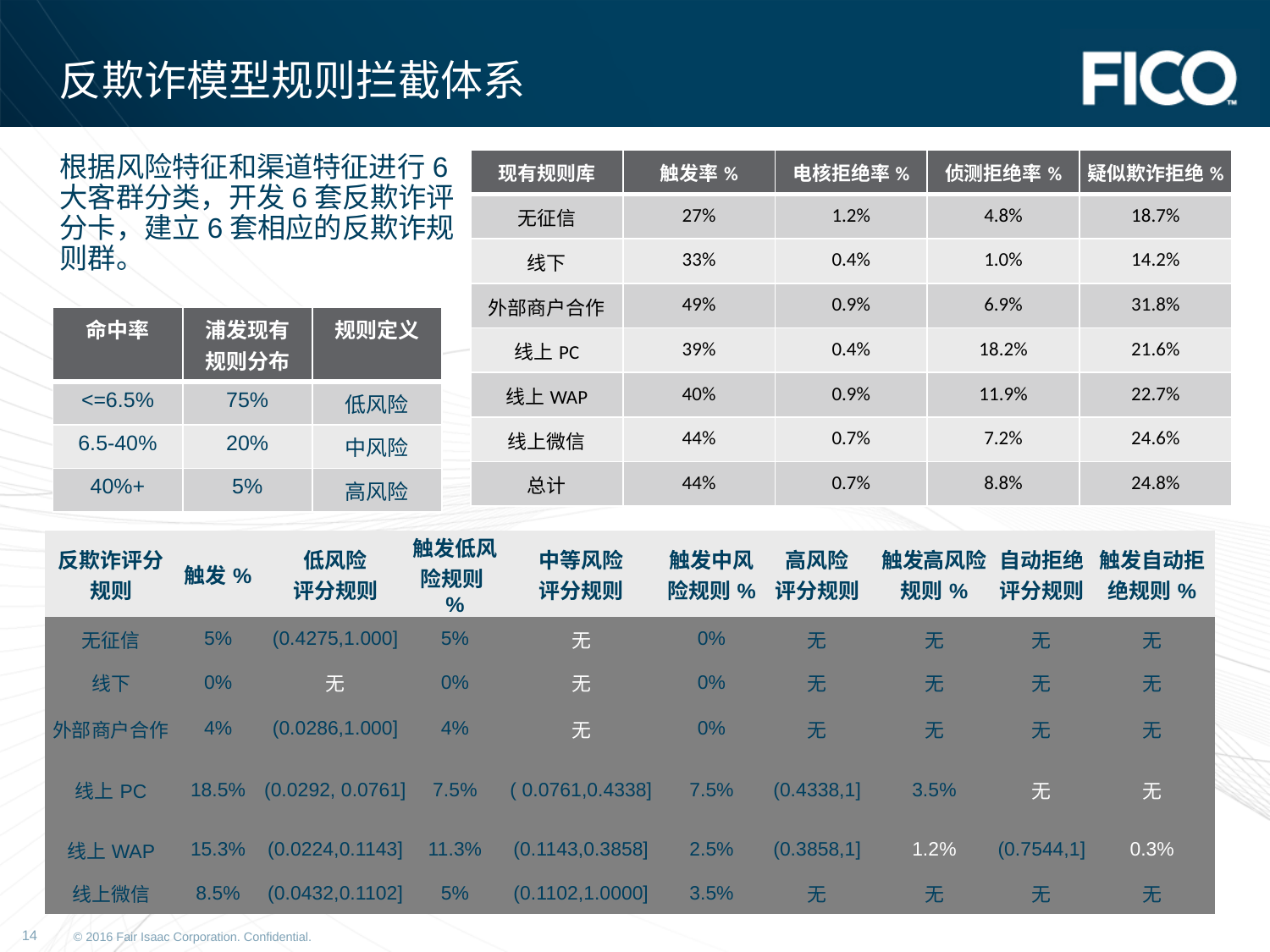

# 反欺诈模型规则拦截体系
根据风险特征和渠道特征进行6大客群分类，开发6套反欺诈评分卡，建立6套相应的反欺诈规则群。

| 现有规则库 | 触发率% | 电核拒绝率% | 侦测拒绝率% | 疑似欺诈拒绝% |
| --- | --- | --- | --- | --- |
| 无征信 | 27% | 1.2% | 4.8% | 18.7% |
| 线下 | 33% | 0.4% | 1.0% | 14.2% |
| 外部商户合作 | 49% | 0.9% | 6.9% | 31.8% |
| 线上PC | 39% | 0.4% | 18.2% | 21.6% |
| 线上WAP | 40% | 0.9% | 11.9% | 22.7% |
| 线上微信 | 44% | 0.7% | 7.2% | 24.6% |
| 总计 | 44% | 0.7% | 8.8% | 24.8% |
| 命中率 | 浦发现有规则分布 | 规则定义 |
| --- | --- | --- |
| <=6.5% | 75% | 低风险 |
| 6.5-40% | 20% | 中风险 |
| 40%+ | 5% | 高风险 |
| 反欺诈评分 规则 | 触发% | 低风险 评分规则 | 触发低风险规则% | 中等风险 评分规则 | 触发中风险规则% | 高风险 评分规则 | 触发高风险规则% | 自动拒绝 评分规则 | 触发自动拒绝规则% |
| --- | --- | --- | --- | --- | --- | --- | --- | --- | --- |
| 无征信 | 5% | (0.4275,1.000] | 5% | 无 | 0% | 无 | 无 | 无 | 无 |
| 线下 | 0% | 无 | 0% | 无 | 0% | 无 | 无 | 无 | 无 |
| 外部商户合作 | 4% | (0.0286,1.000] | 4% | 无 | 0% | 无 | 无 | 无 | 无 |
| 线上PC | 18.5% | (0.0292, 0.0761] | 7.5% | ( 0.0761,0.4338] | 7.5% | (0.4338,1] | 3.5% | 无 | 无 |
| 线上WAP | 15.3% | (0.0224,0.1143] | 11.3% | (0.1143,0.3858] | 2.5% | (0.3858,1] | 1.2% | (0.7544,1] | 0.3% |
| 线上微信 | 8.5% | (0.0432,0.1102] | 5% | (0.1102,1.0000] | 3.5% | 无 | 无 | 无 | 无 |